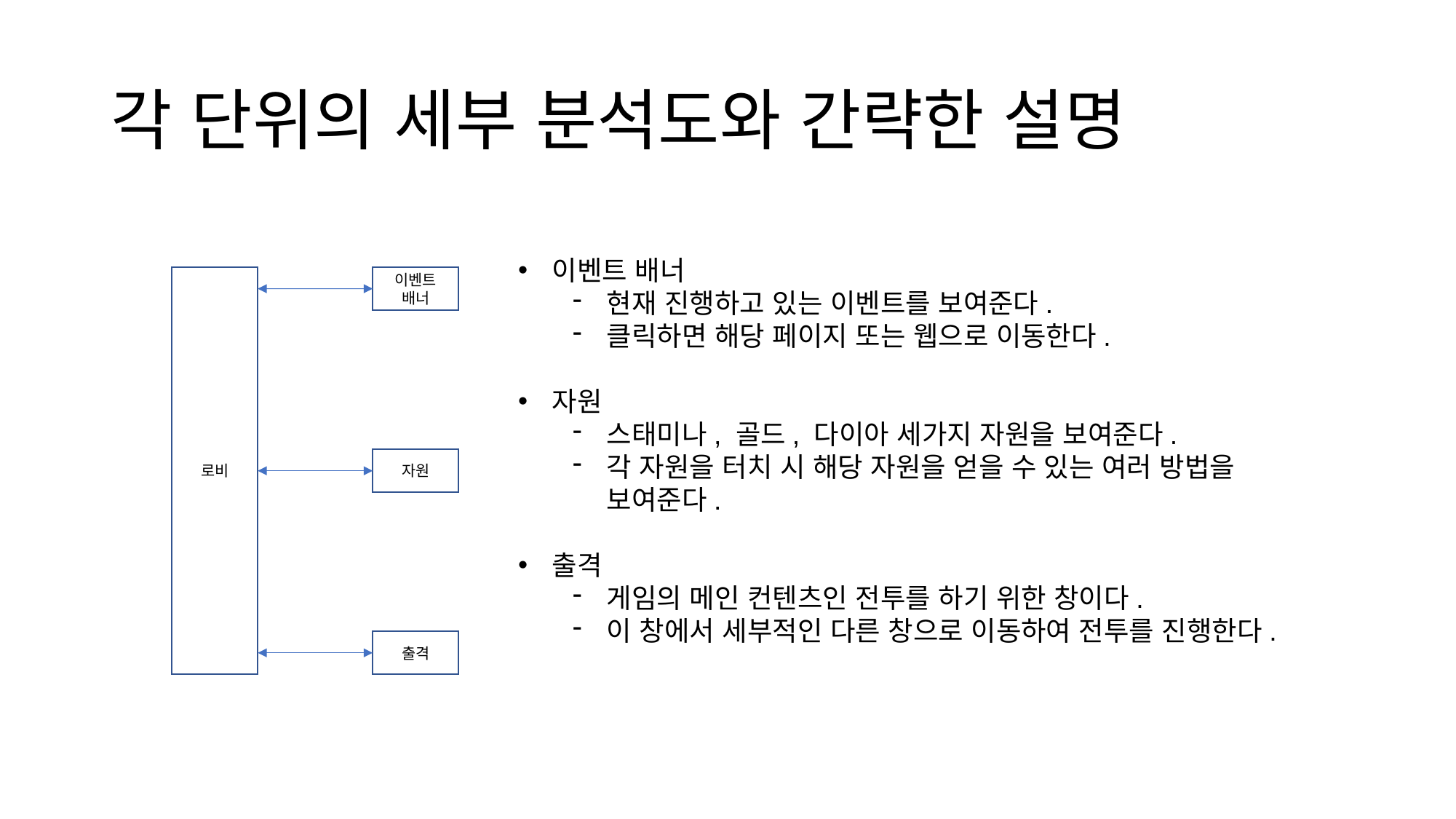

# 각 단위의 세부 분석도와 간략한 설명
이벤트 배너
현재 진행하고 있는 이벤트를 보여준다.
클릭하면 해당 페이지 또는 웹으로 이동한다.

자원
스태미나, 골드, 다이아 세가지 자원을 보여준다.
각 자원을 터치 시 해당 자원을 얻을 수 있는 여러 방법을 보여준다.

출격
게임의 메인 컨텐츠인 전투를 하기 위한 창이다.
이 창에서 세부적인 다른 창으로 이동하여 전투를 진행한다.
로비
이벤트 배너
자원
출격